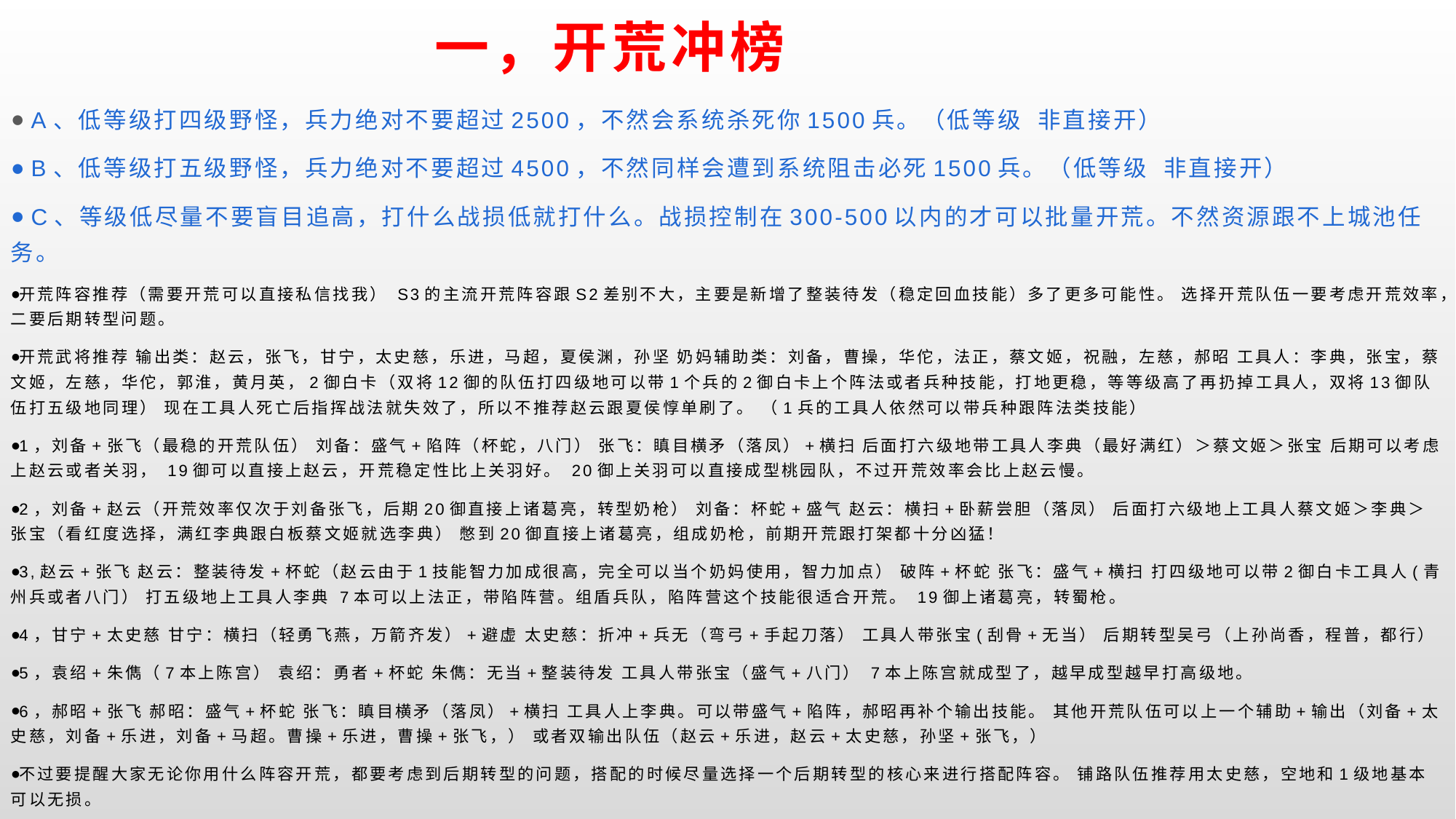

# 一，开荒冲榜
 A、低等级打四级野怪，兵力绝对不要超过2500，不然会系统杀死你1500兵。（低等级  非直接开）
 B、低等级打五级野怪，兵力绝对不要超过4500，不然同样会遭到系统阻击必死1500兵。（低等级  非直接开）
 C、等级低尽量不要盲目追高，打什么战损低就打什么。战损控制在300-500以内的才可以批量开荒。不然资源跟不上城池任务。
开荒阵容推荐（需要开荒可以直接私信找我） S3的主流开荒阵容跟S2差别不大，主要是新增了整装待发（稳定回血技能）多了更多可能性。 选择开荒队伍一要考虑开荒效率，二要后期转型问题。
开荒武将推荐 输出类：赵云，张飞，甘宁，太史慈，乐进，马超，夏侯渊，孙坚 奶妈辅助类：刘备，曹操，华佗，法正，蔡文姬，祝融，左慈，郝昭 工具人：李典，张宝，蔡文姬，左慈，华佗，郭淮，黄月英，2御白卡（双将12御的队伍打四级地可以带1个兵的2御白卡上个阵法或者兵种技能，打地更稳，等等级高了再扔掉工具人，双将13御队伍打五级地同理） 现在工具人死亡后指挥战法就失效了，所以不推荐赵云跟夏侯惇单刷了。 （1兵的工具人依然可以带兵种跟阵法类技能）
1，刘备+张飞（最稳的开荒队伍） 刘备：盛气+陷阵（杯蛇，八门） 张飞：瞋目横矛（落凤）+横扫 后面打六级地带工具人李典（最好满红）＞蔡文姬＞张宝 后期可以考虑上赵云或者关羽， 19御可以直接上赵云，开荒稳定性比上关羽好。 20御上关羽可以直接成型桃园队，不过开荒效率会比上赵云慢。
2，刘备+赵云（开荒效率仅次于刘备张飞，后期20御直接上诸葛亮，转型奶枪） 刘备：杯蛇+盛气 赵云：横扫+卧薪尝胆（落凤） 后面打六级地上工具人蔡文姬＞李典＞张宝（看红度选择，满红李典跟白板蔡文姬就选李典） 憋到20御直接上诸葛亮，组成奶枪，前期开荒跟打架都十分凶猛！
3,赵云+张飞 赵云：整装待发+杯蛇（赵云由于1技能智力加成很高，完全可以当个奶妈使用，智力加点） 破阵+杯蛇 张飞：盛气+横扫 打四级地可以带2御白卡工具人(青州兵或者八门） 打五级地上工具人李典 7本可以上法正，带陷阵营。组盾兵队，陷阵营这个技能很适合开荒。 19御上诸葛亮，转蜀枪。
4，甘宁+太史慈 甘宁：横扫（轻勇飞燕，万箭齐发）+避虚 太史慈：折冲+兵无（弯弓+手起刀落） 工具人带张宝(刮骨+无当） 后期转型吴弓（上孙尚香，程普，都行）
5，袁绍+朱儁（7本上陈宫） 袁绍：勇者+杯蛇 朱儁：无当+整装待发 工具人带张宝（盛气+八门） 7本上陈宫就成型了，越早成型越早打高级地。
6，郝昭+张飞 郝昭：盛气+杯蛇 张飞：瞋目横矛（落凤）+横扫 工具人上李典。可以带盛气+陷阵，郝昭再补个输出技能。 其他开荒队伍可以上一个辅助+输出（刘备+太史慈，刘备+乐进，刘备+马超。曹操+乐进，曹操+张飞，） 或者双输出队伍（赵云+乐进，赵云+太史慈，孙坚+张飞，）
不过要提醒大家无论你用什么阵容开荒，都要考虑到后期转型的问题，搭配的时候尽量选择一个后期转型的核心来进行搭配阵容。 铺路队伍推荐用太史慈，空地和1级地基本可以无损。